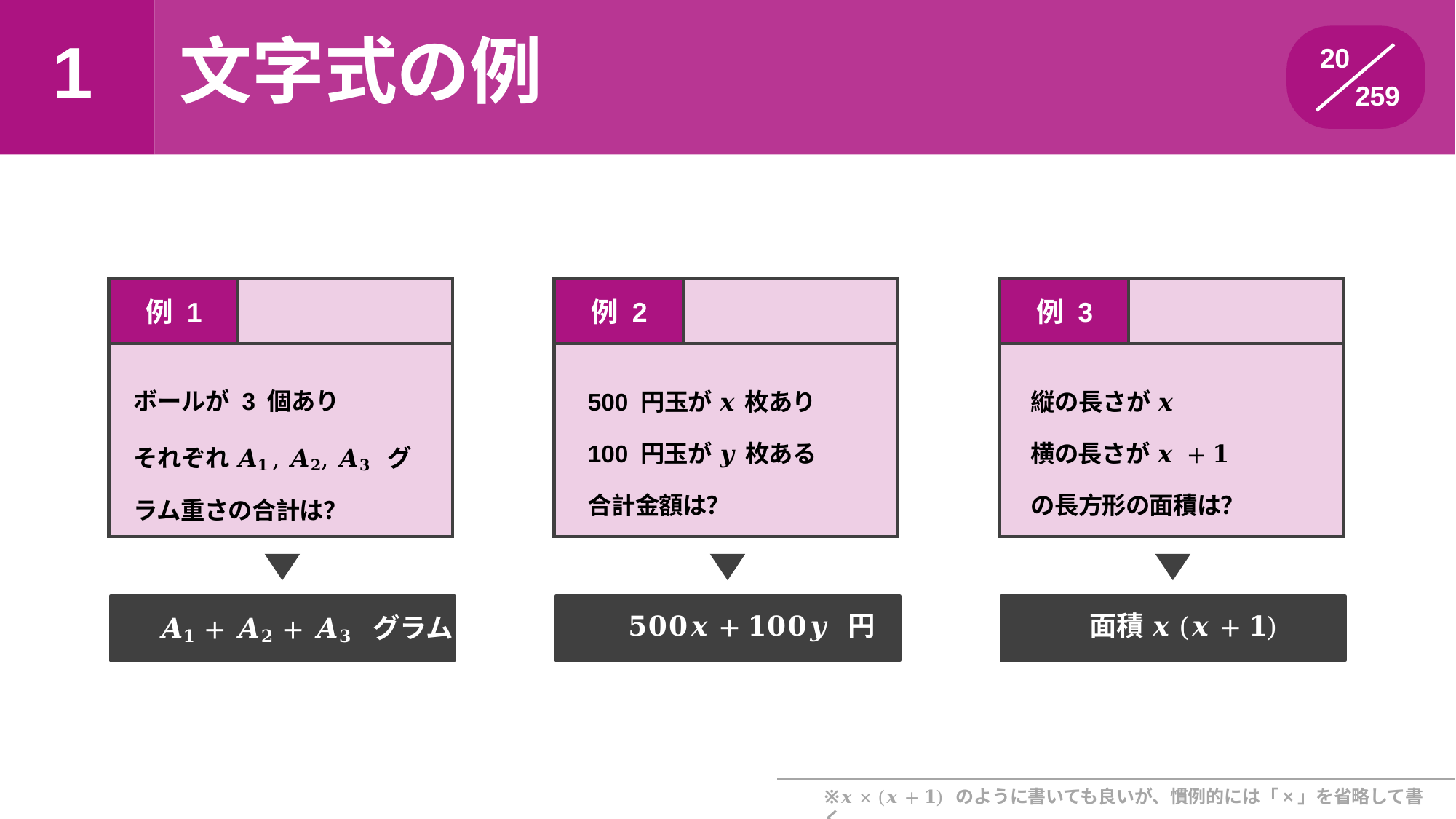

文字式の例
# 1
20
259
| 例 1 |  |
| --- | --- |
| ボールが 3 個あり それぞれ 𝑨𝟏, 𝑨𝟐, 𝑨𝟑 グラム重さの合計は？ |  |
| 例 2 |  |
| --- | --- |
| 500 円玉が 𝒙 枚あり 100 円玉が 𝒚 枚ある合計金額は？ |  |
| 例 3 |  |
| --- | --- |
| 縦の長さが 𝒙 横の長さが 𝒙 + 𝟏 の長方形の面積は？ |  |

𝑨𝟏 + 𝑨𝟐 + 𝑨𝟑 グラム
𝟓𝟎𝟎𝒙 + 𝟏𝟎𝟎𝒚 円
面積 𝒙(𝒙 + 𝟏)

※𝒙 × (𝒙 + 𝟏) のように書いても良いが、慣例的には「×」を省略して書く。